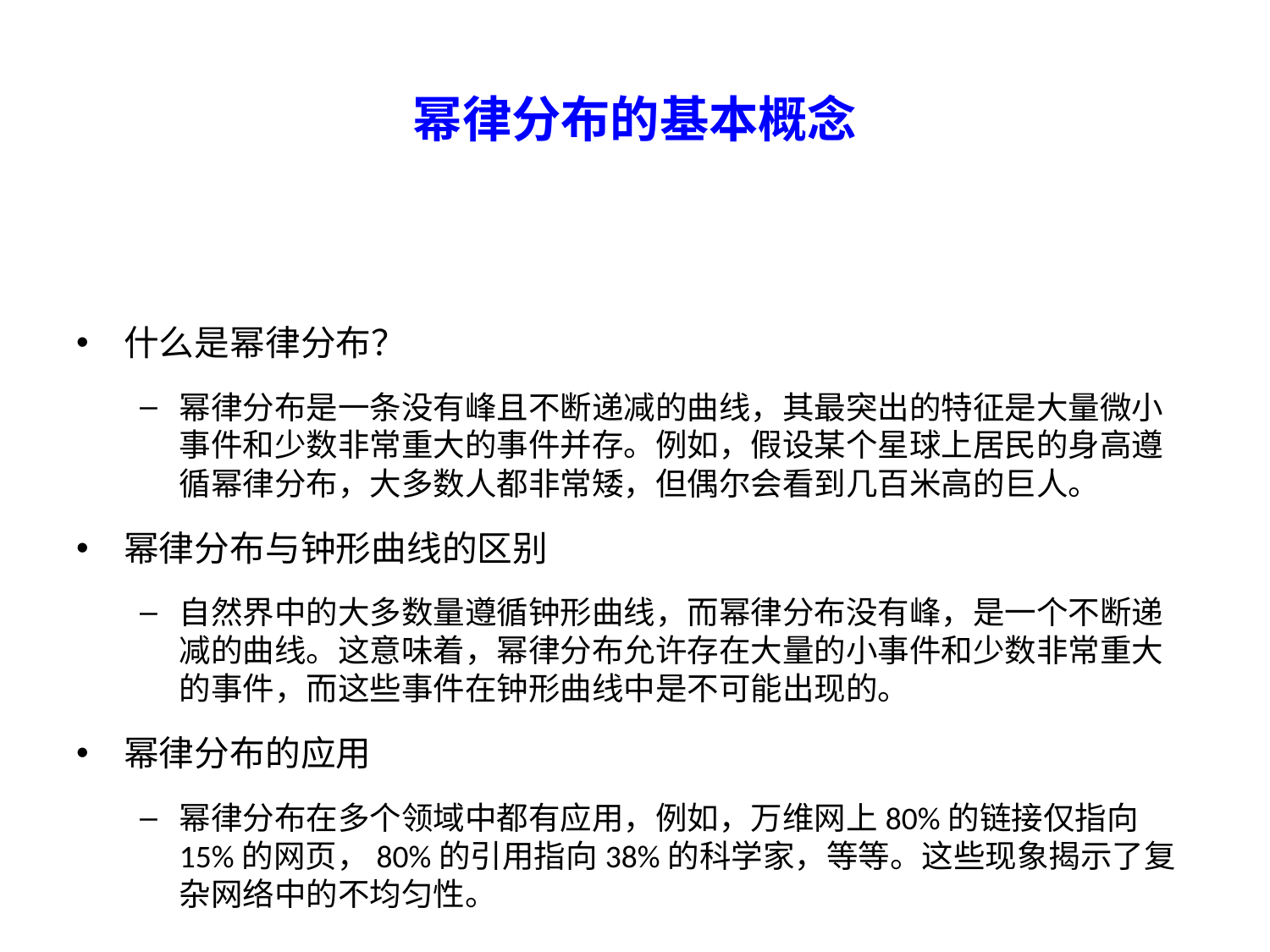

# 幂律分布的基本概念

什么是幂律分布？
幂律分布是一条没有峰且不断递减的曲线，其最突出的特征是大量微小事件和少数非常重大的事件并存。例如，假设某个星球上居民的身高遵循幂律分布，大多数人都非常矮，但偶尔会看到几百米高的巨人。
幂律分布与钟形曲线的区别
自然界中的大多数量遵循钟形曲线，而幂律分布没有峰，是一个不断递减的曲线。这意味着，幂律分布允许存在大量的小事件和少数非常重大的事件，而这些事件在钟形曲线中是不可能出现的。
幂律分布的应用
幂律分布在多个领域中都有应用，例如，万维网上80%的链接仅指向15%的网页，80%的引用指向38%的科学家，等等。这些现象揭示了复杂网络中的不均匀性。